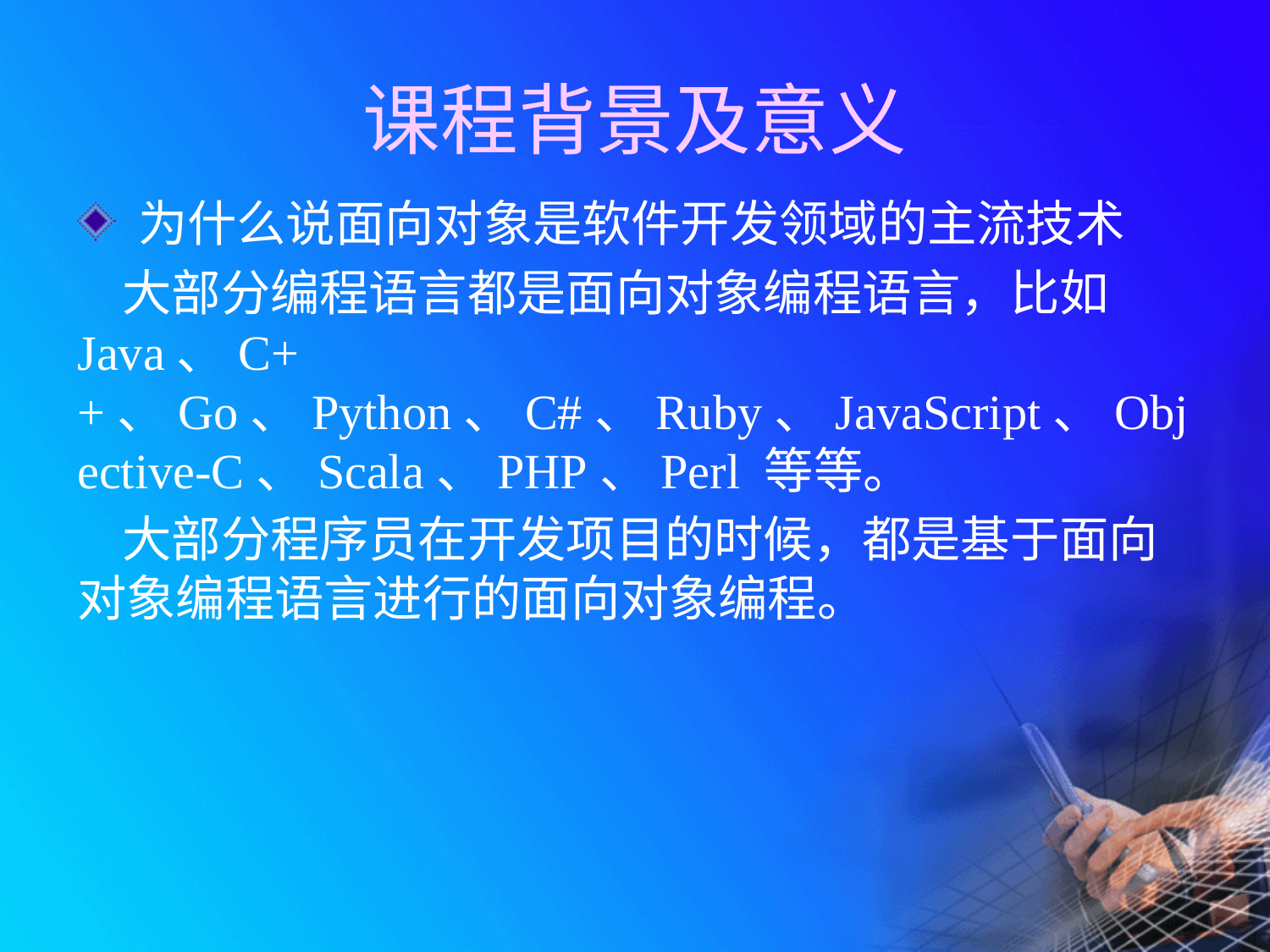

# 课程背景及意义
 为什么说面向对象是软件开发领域的主流技术
   大部分编程语言都是面向对象编程语言，比如 Java、C++、Go、Python、C#、Ruby、JavaScript、Objective-C、Scala、PHP、Perl 等等。
   大部分程序员在开发项目的时候，都是基于面向对象编程语言进行的面向对象编程。